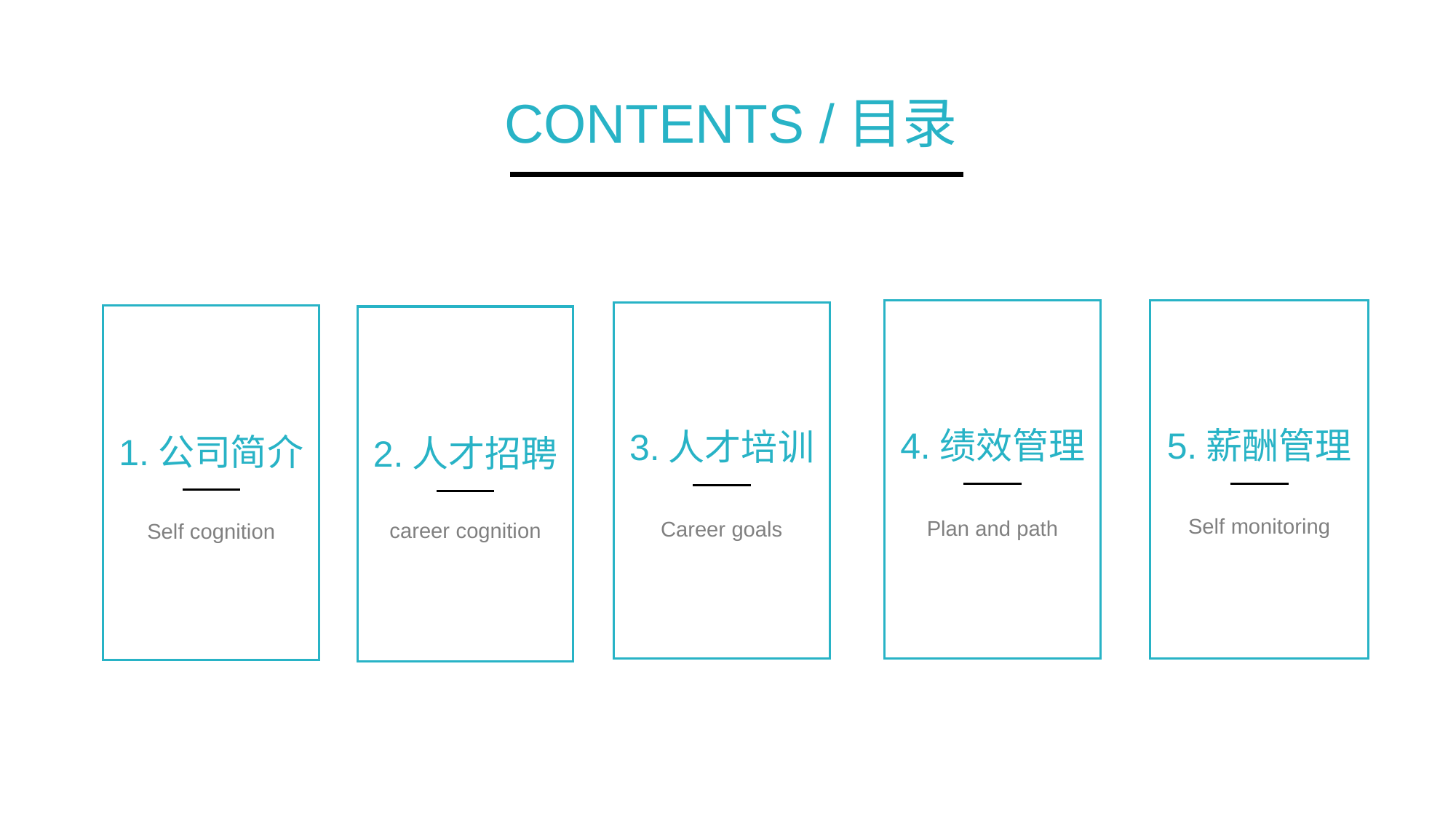

CONTENTS /目录

4.绩效管理
Plan and path

5.薪酬管理
Self monitoring

3.人才培训
Career goals

1.公司简介
Self cognition

2.人才招聘
career cognition